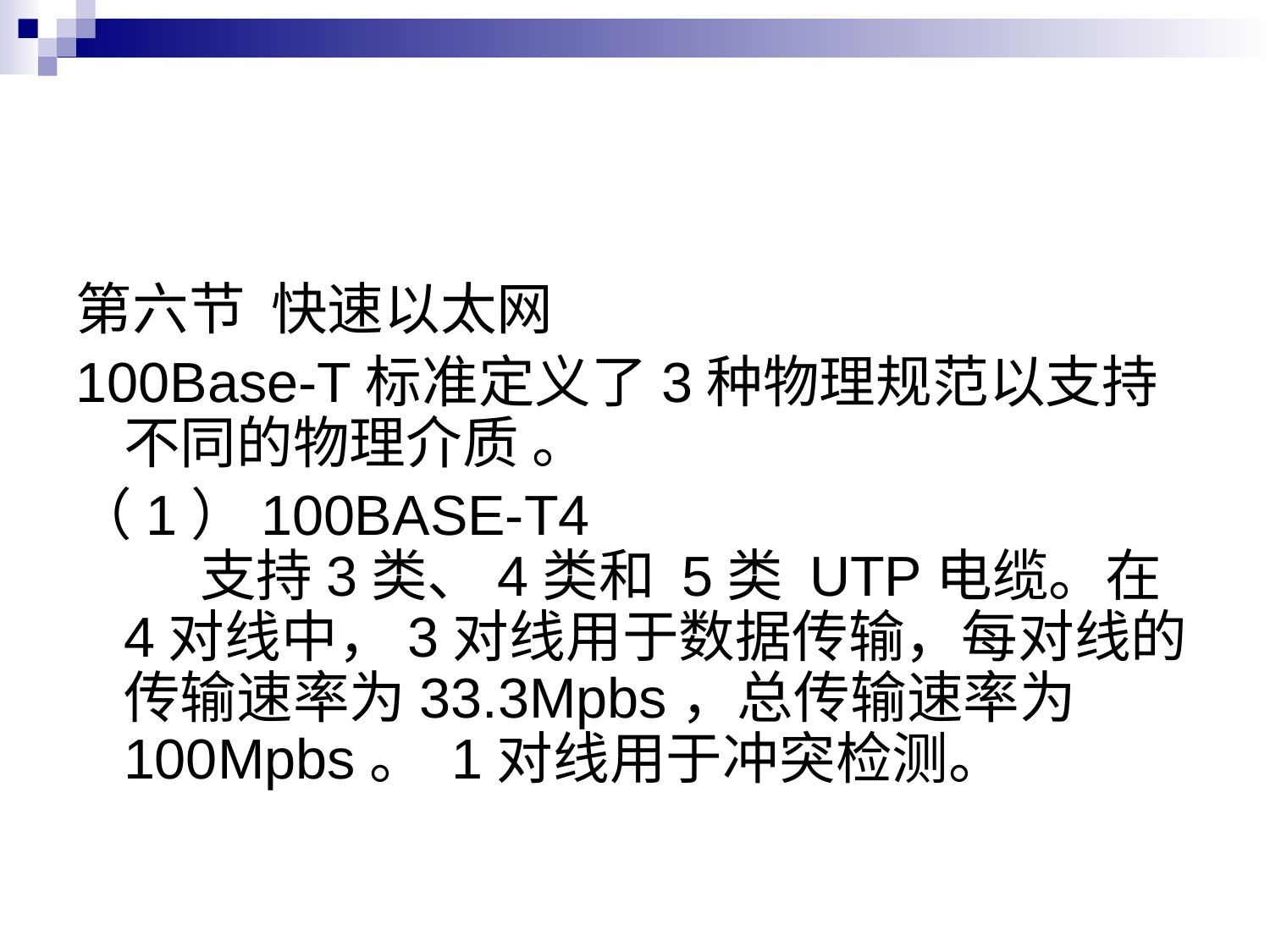

#
第六节  快速以太网
100Base-T标准定义了3种物理规范以支持不同的物理介质 。
（1）100BASE-T4
    支持3类、4类和 5类 UTP电缆。在4对线中，3对线用于数据传输，每对线的传输速率为33.3Mpbs，总传输速率为100Mpbs。 1对线用于冲突检测。